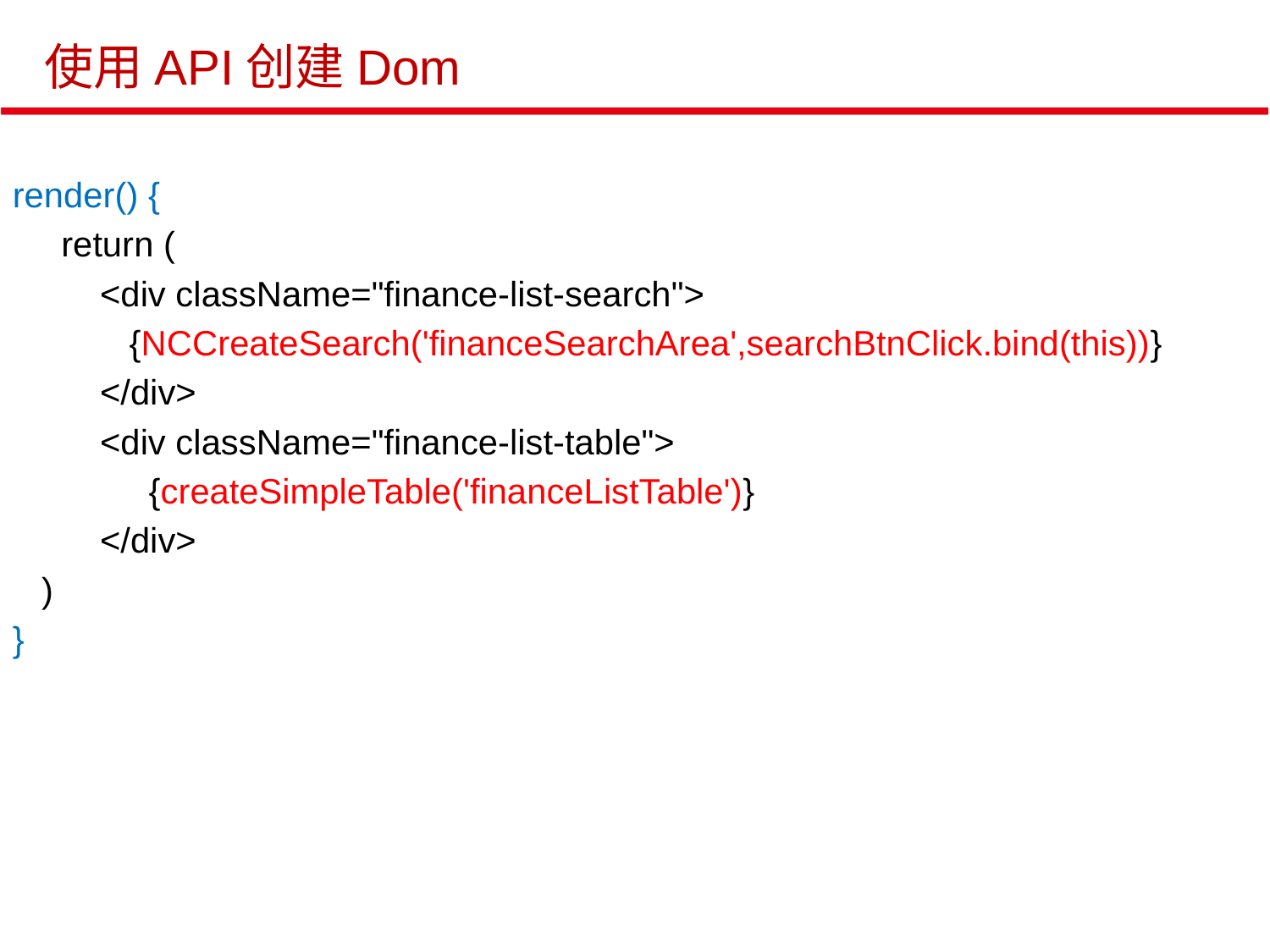

# 使用API创建Dom
render() {
     return (
         <div className="finance-list-search">
            {NCCreateSearch('financeSearchArea',searchBtnClick.bind(this))}
         </div>
         <div className="finance-list-table">
              {createSimpleTable('financeListTable')}
         </div>
   )
}